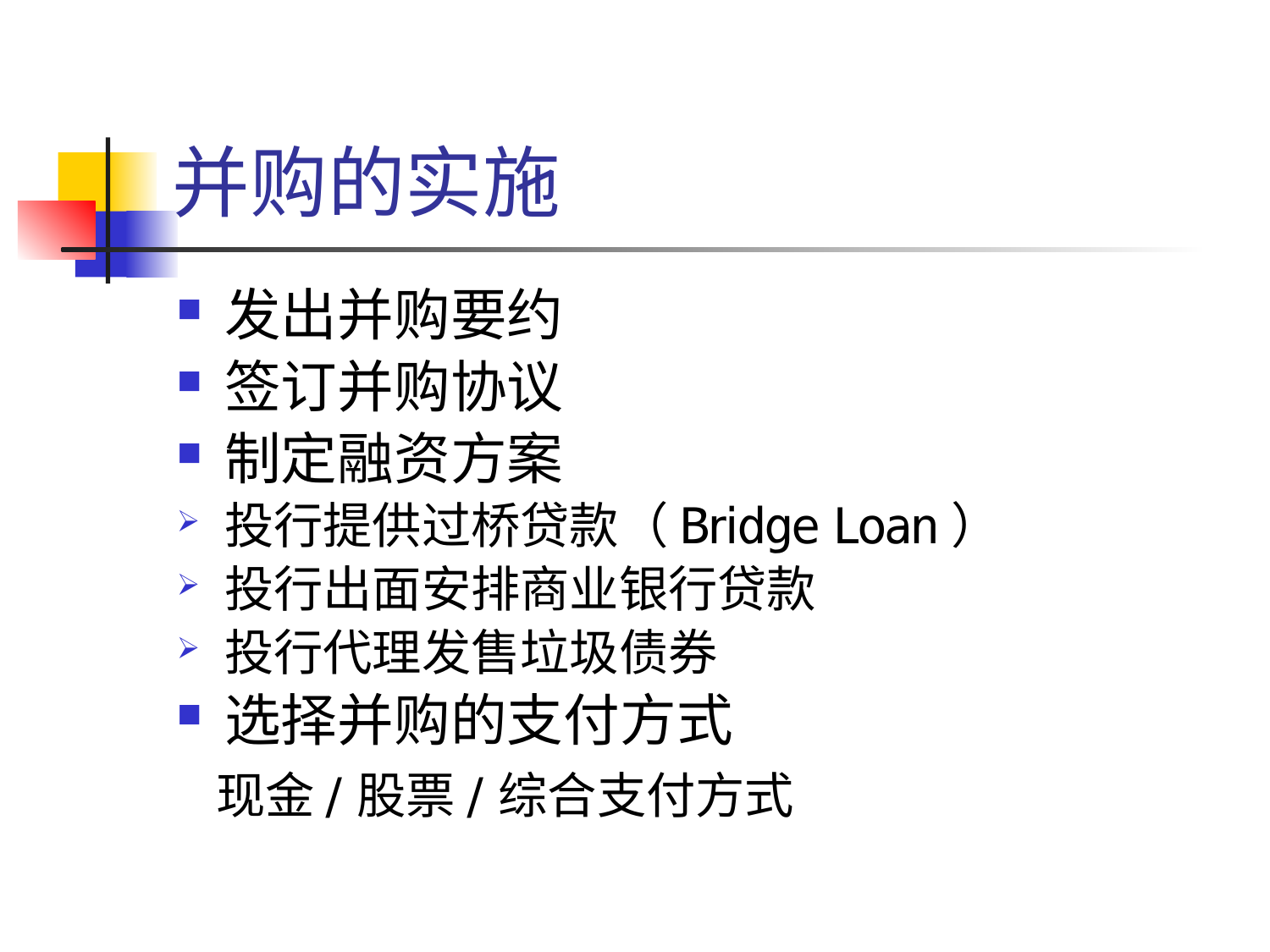

# 并购的实施
发出并购要约
签订并购协议
制定融资方案
投行提供过桥贷款（Bridge Loan）
投行出面安排商业银行贷款
投行代理发售垃圾债券
选择并购的支付方式
  现金/股票/综合支付方式